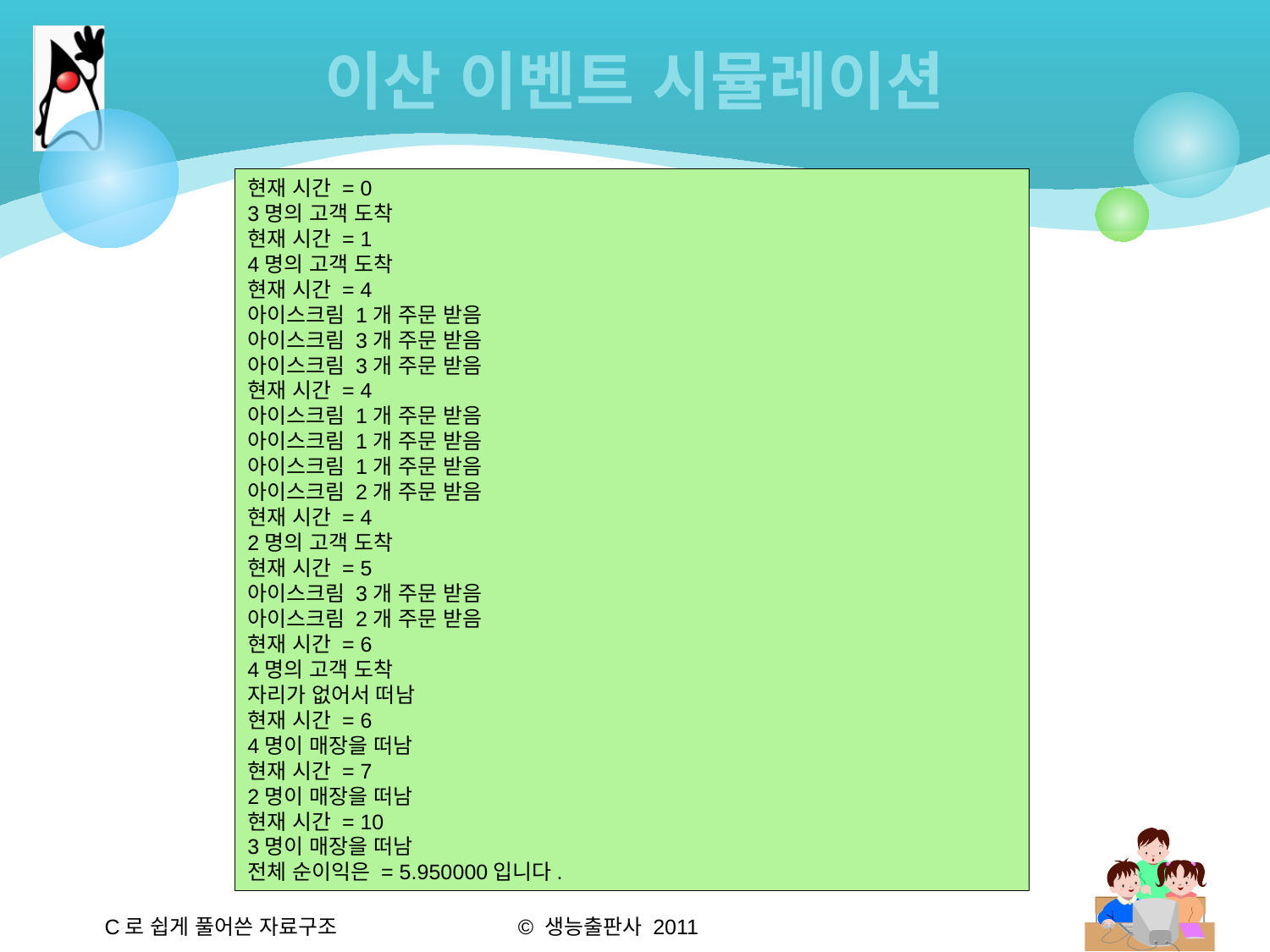

# 이산 이벤트 시뮬레이션
현재 시간 = 0
3명의 고객 도착
현재 시간 = 1
4명의 고객 도착
현재 시간 = 4
아이스크림 1개 주문 받음
아이스크림 3개 주문 받음
아이스크림 3개 주문 받음
현재 시간 = 4
아이스크림 1개 주문 받음
아이스크림 1개 주문 받음
아이스크림 1개 주문 받음
아이스크림 2개 주문 받음
현재 시간 = 4
2명의 고객 도착
현재 시간 = 5
아이스크림 3개 주문 받음
아이스크림 2개 주문 받음
현재 시간 = 6
4명의 고객 도착
자리가 없어서 떠남
현재 시간 = 6
4명이 매장을 떠남
현재 시간 = 7
2명이 매장을 떠남
현재 시간 = 10
3명이 매장을 떠남
전체 순이익은 = 5.950000입니다.